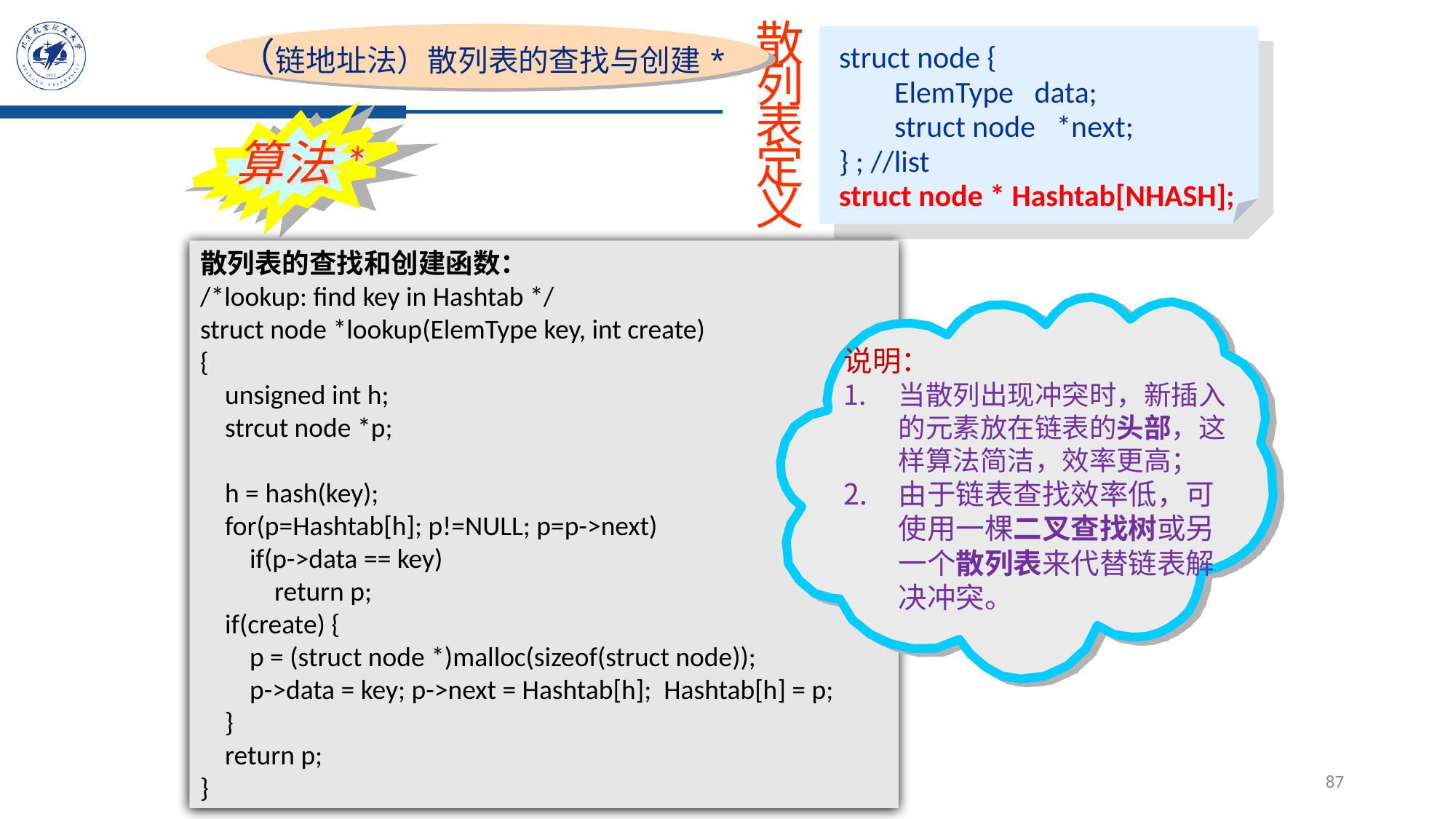

（链地址法）散列表的查找与创建*
散列
表
定
义

struct node {
        ElemType   data;
        struct node   *next;
} ; //list
struct node * Hashtab[NHASH];

算法*
散列表的查找和创建函数：
/*lookup: find key in Hashtab */
struct node *lookup(ElemType key, int create)
{
    unsigned int h;
    strcut node *p;

    h = hash(key);
    for(p=Hashtab[h]; p!=NULL; p=p->next)
        if(p->data == key)
            return p;
    if(create) {
        p = (struct node *)malloc(sizeof(struct node));
        p->data = key; p->next = Hashtab[h];  Hashtab[h] = p;
    }
    return p;
}

说明：
当散列出现冲突时，新插入的元素放在链表的头部，这样算法简洁，效率更高；
由于链表查找效率低，可使用一棵二叉查找树或另一个散列表来代替链表解决冲突。
87